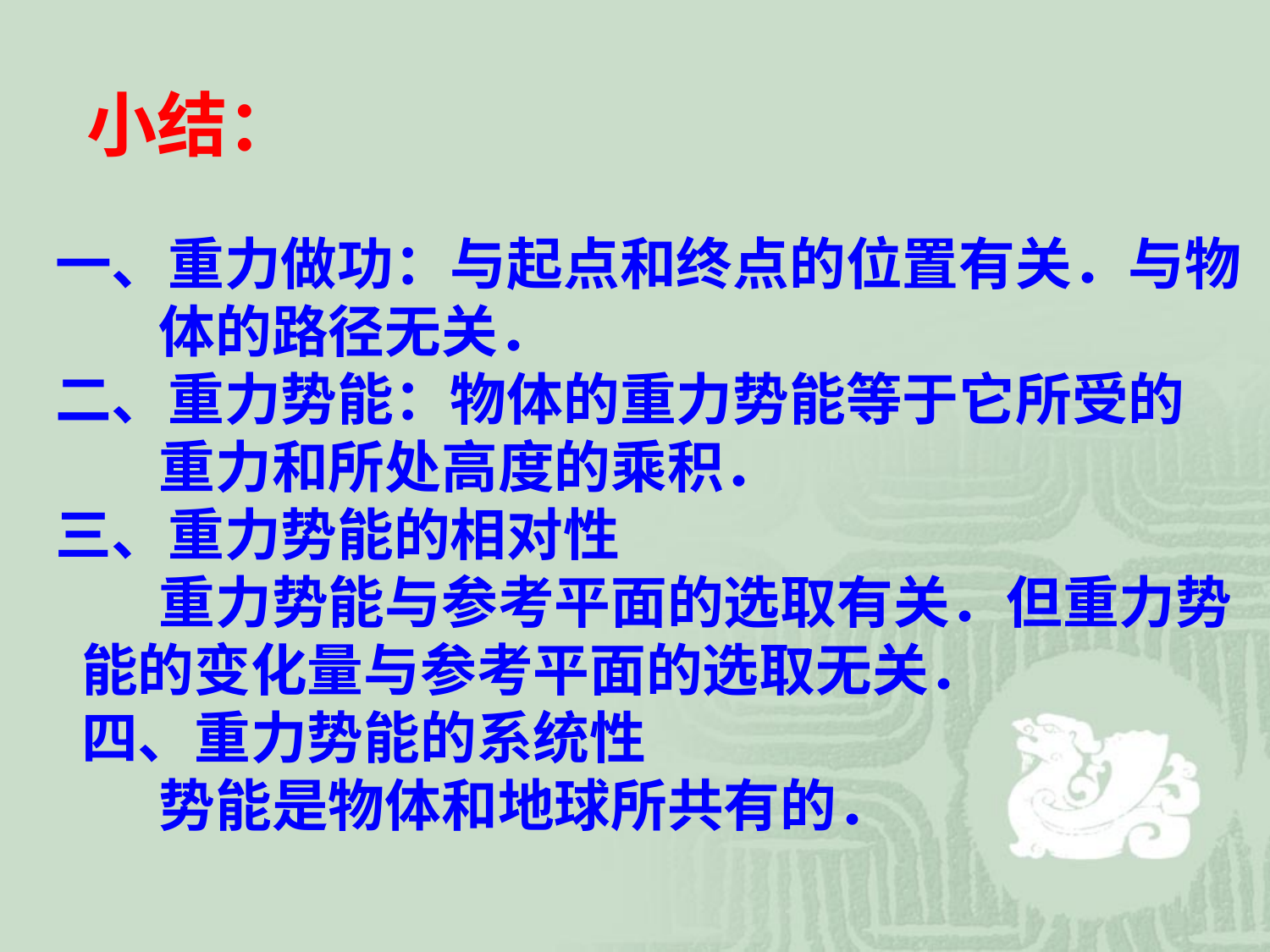

小结：
一、重力做功：与起点和终点的位置有关．与物
       体的路径无关．
二、重力势能：物体的重力势能等于它所受的
       重力和所处高度的乘积．
三、重力势能的相对性
       重力势能与参考平面的选取有关．但重力势
 能的变化量与参考平面的选取无关．
 四、重力势能的系统性
       势能是物体和地球所共有的．